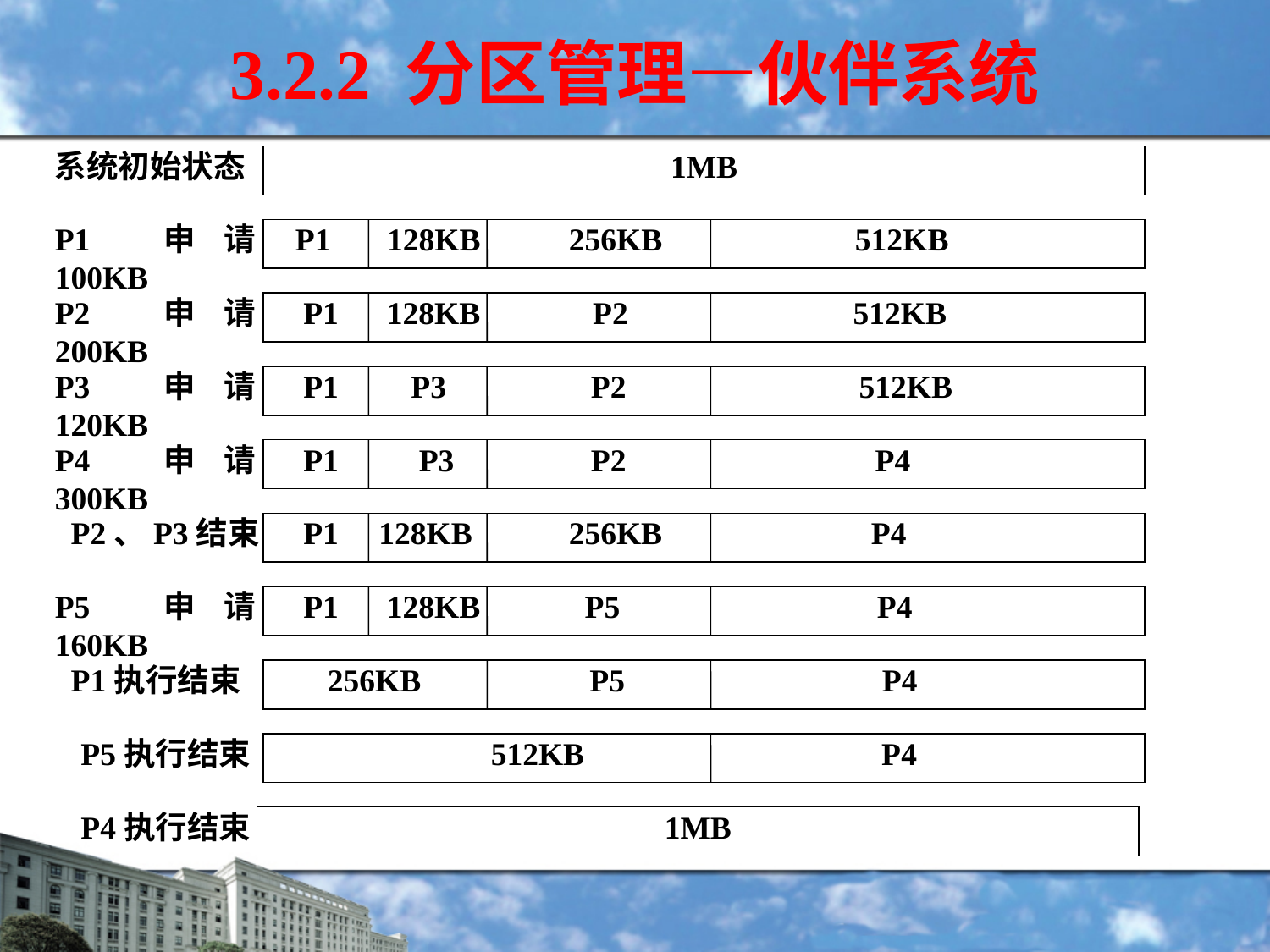

3.2.2 分区管理—伙伴系统
系统初始状态
P1 申请100KB
P2 申请200KB
P3 申请120KB
P4 申请300KB
P2、P3结束
P5 申请160KB
P1执行结束
P5执行结束
P4执行结束
1MB
    P1       128KB           256KB                        512KB

     P1      128KB              P2                            512KB

     P1         P3                  P2                             512KB

     P1          P3                 P2                               P4

     P1     128KB            256KB                          P4

     P1      128KB             P5                                P4

        256KB                     P5                                P4

512KB                                     P4

1MB